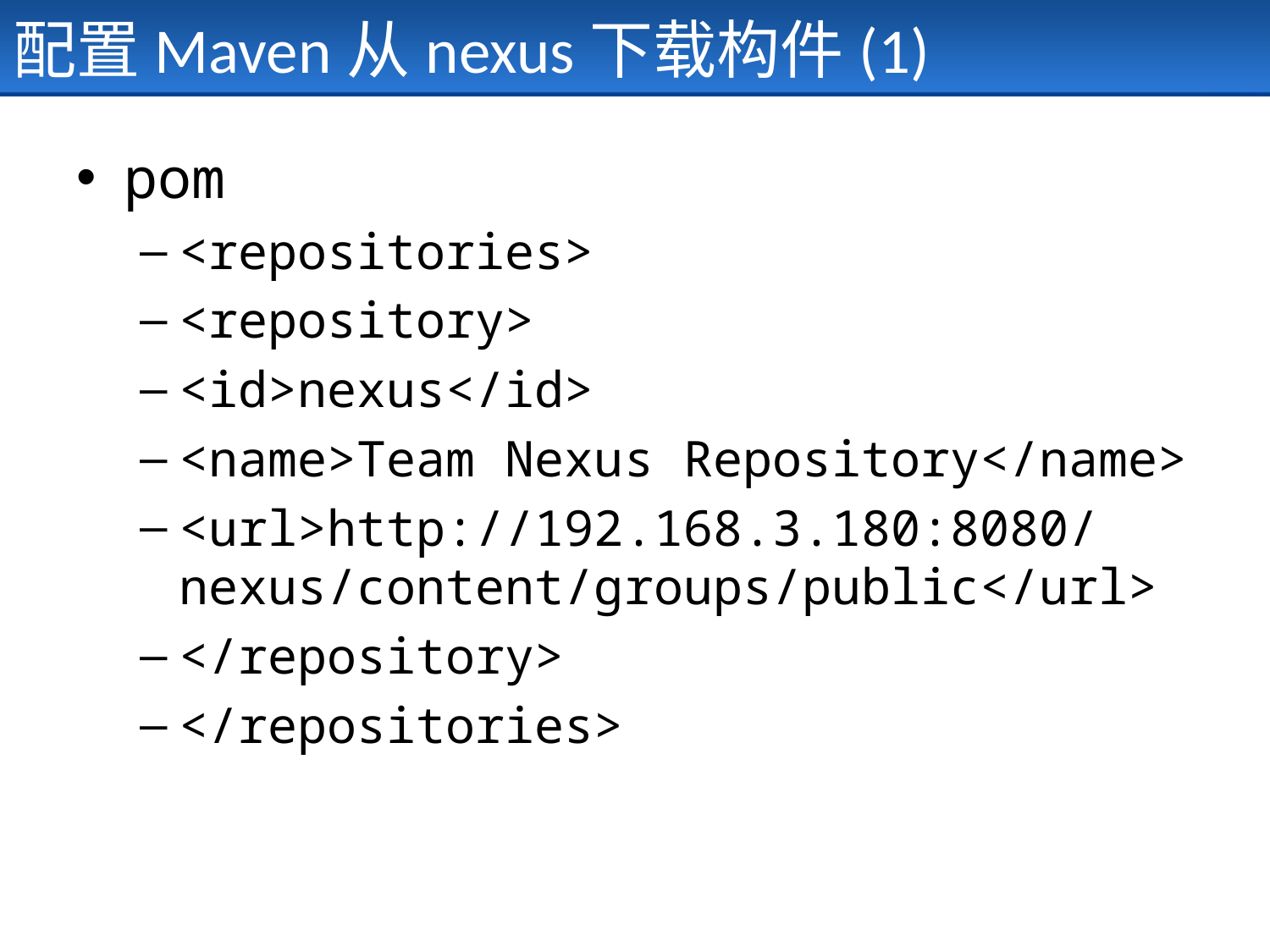

# 配置Maven从nexus下载构件(1)
pom
<repositories>
<repository>
<id>nexus</id>
<name>Team Nexus Repository</name>
<url>http://192.168.3.180:8080/nexus/content/groups/public</url>
</repository>
</repositories>